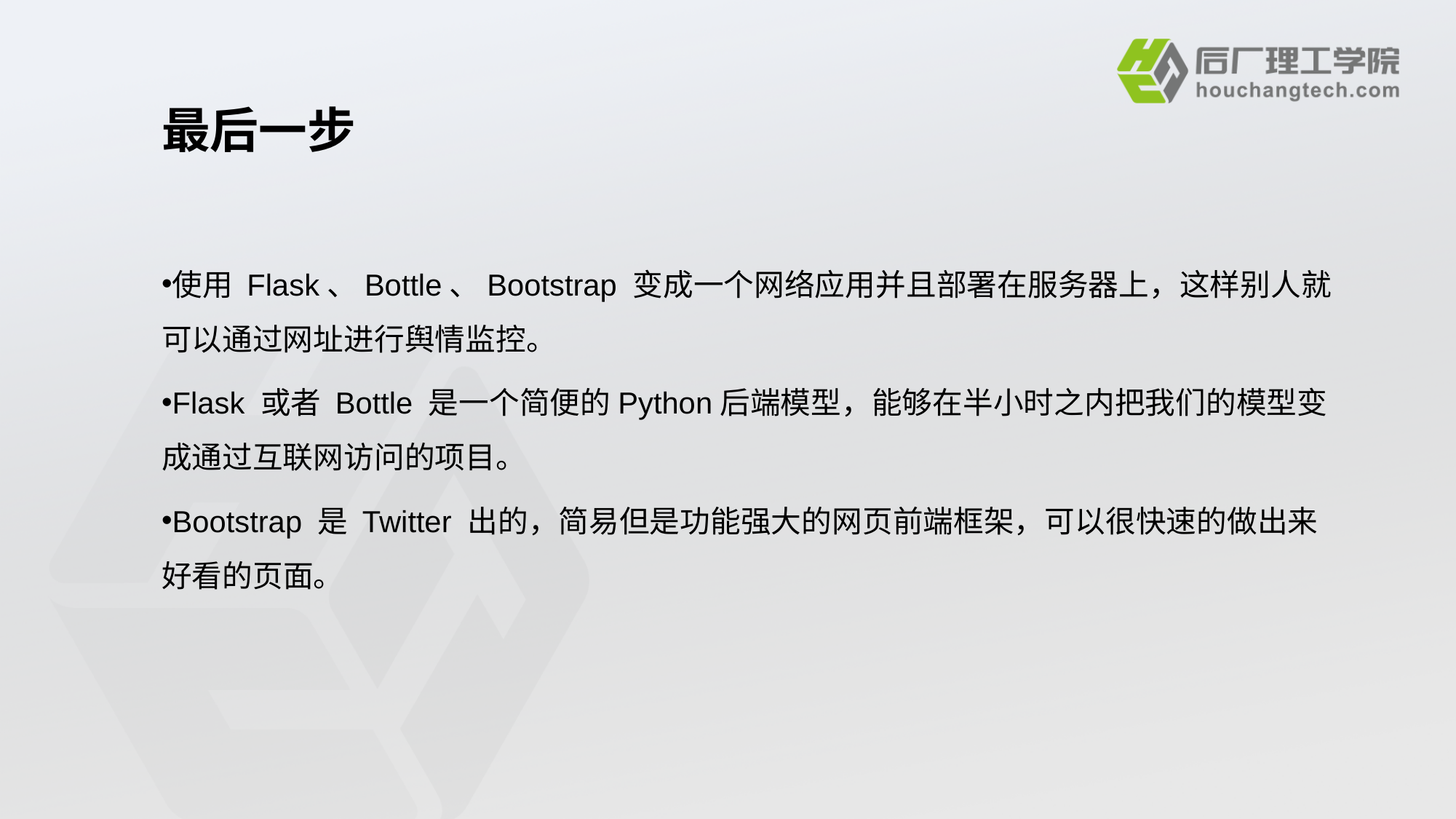

最后一步
使用 Flask、Bottle、Bootstrap 变成一个网络应用并且部署在服务器上，这样别人就可以通过网址进行舆情监控。
Flask 或者 Bottle 是一个简便的Python后端模型，能够在半小时之内把我们的模型变成通过互联网访问的项目。
Bootstrap 是 Twitter 出的，简易但是功能强大的网页前端框架，可以很快速的做出来好看的页面。